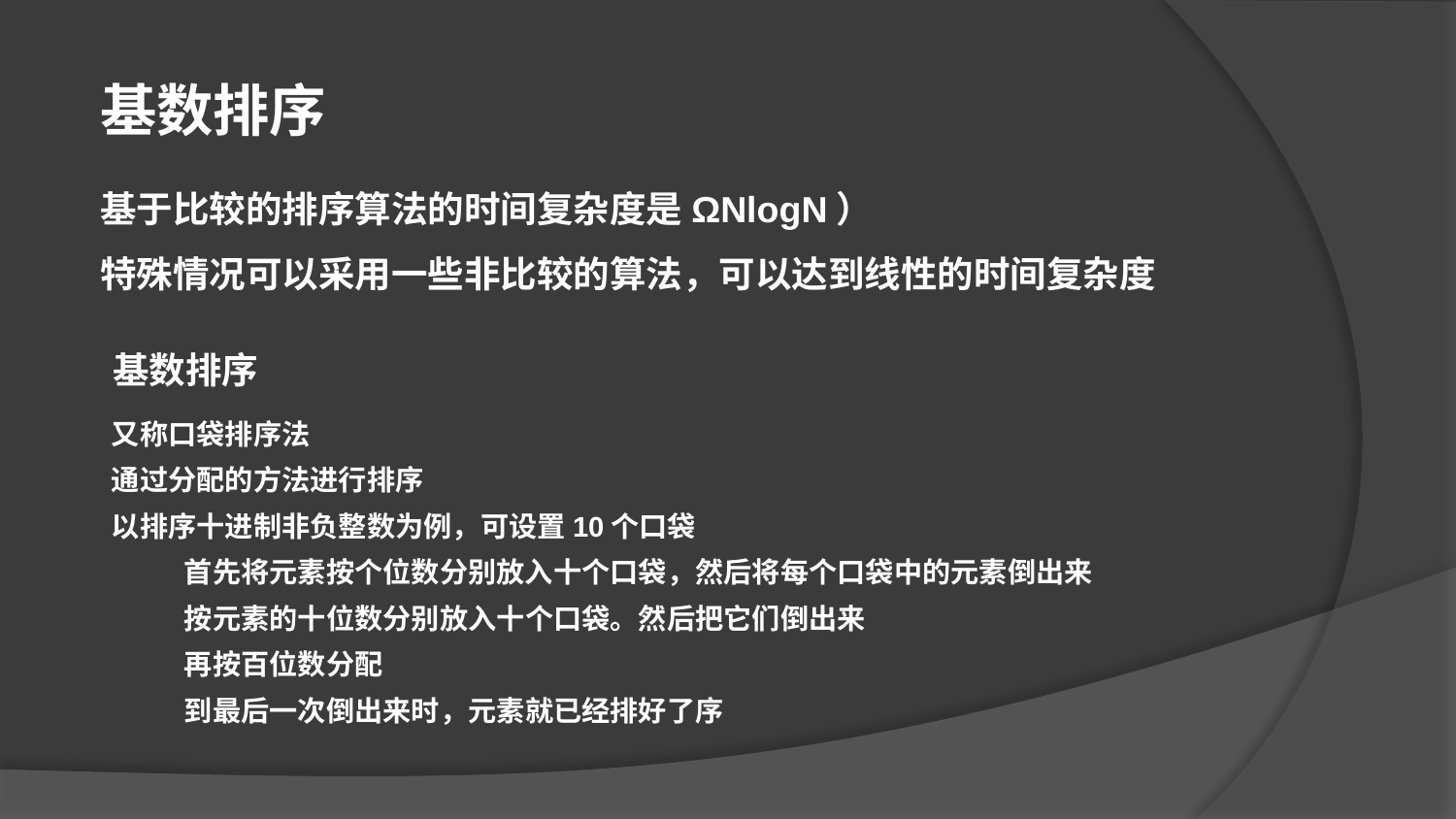

基数排序
基于比较的排序算法的时间复杂度是ΩNlogN）
特殊情况可以采用一些非比较的算法，可以达到线性的时间复杂度
基数排序
又称口袋排序法
通过分配的方法进行排序
以排序十进制非负整数为例，可设置10个口袋
首先将元素按个位数分别放入十个口袋，然后将每个口袋中的元素倒出来
按元素的十位数分别放入十个口袋。然后把它们倒出来
再按百位数分配
到最后一次倒出来时，元素就已经排好了序